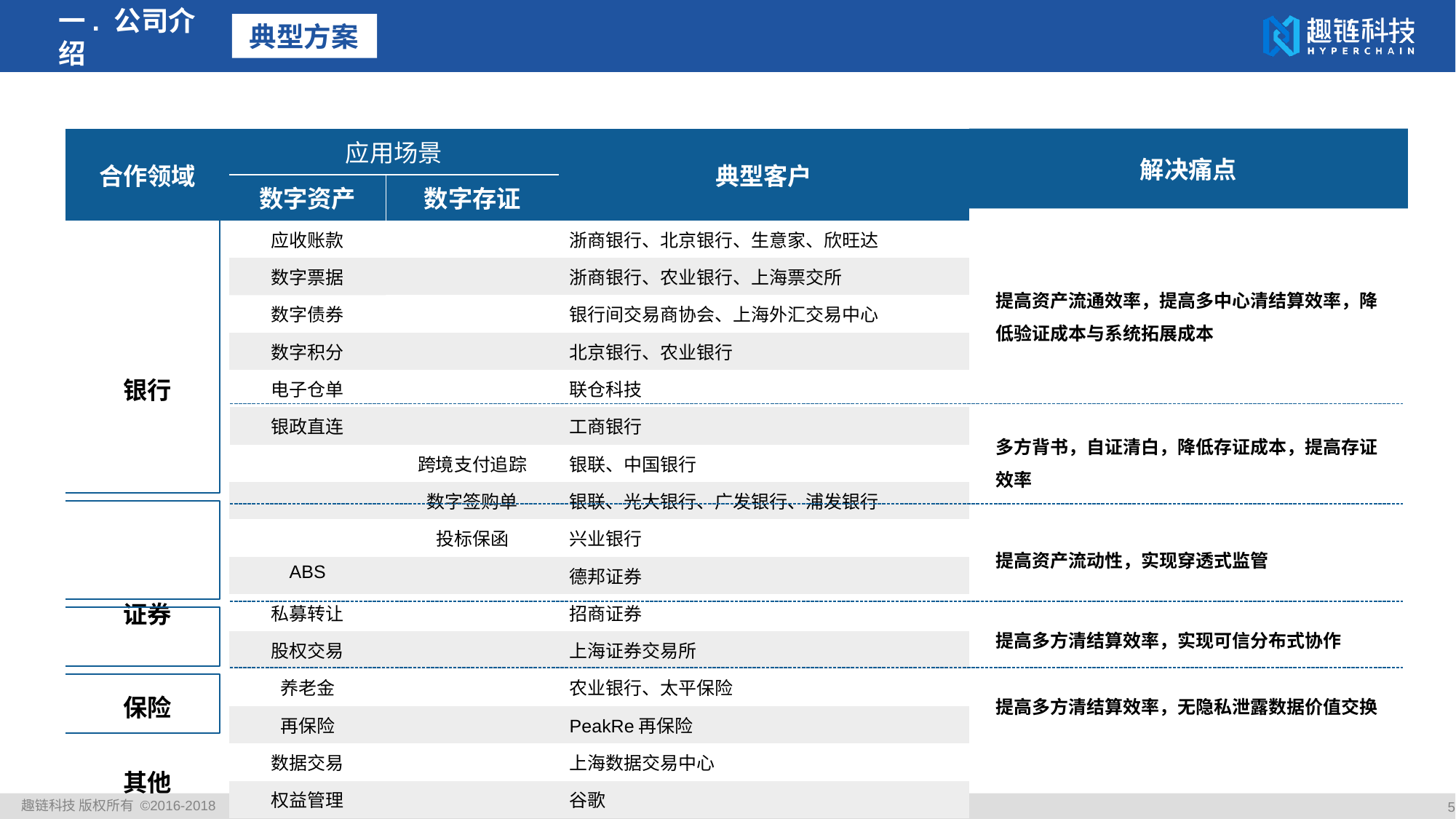

一. 公司介绍
典型方案
| 合作领域 | 应用场景 |  | 典型客户 |
| --- | --- | --- | --- |
|  | 数字资产 | 数字存证 |  |
| 银行 | 应收账款 |  | 浙商银行、北京银行、生意家、欣旺达 |
|  | 数字票据 |  | 浙商银行、农业银行、上海票交所 |
|  | 数字债券 |  | 银行间交易商协会、上海外汇交易中心 |
|  | 数字积分 |  | 北京银行、农业银行 |
|  | 电子仓单 |  | 联仓科技 |
|  | 银政直连 |  | 工商银行 |
|  |  | 跨境支付追踪 | 银联、中国银行 |
|  |  | 数字签购单 | 银联、光大银行、广发银行、浦发银行 |
|  |  | 投标保函 | 兴业银行 |
| 证券 | ABS |  | 德邦证券 |
|  | 私募转让 |  | 招商证券 |
|  | 股权交易 |  | 上海证券交易所 |
| 保险 | 养老金 |  | 农业银行、太平保险 |
|  | 再保险 |  | PeakRe再保险 |
| 其他 | 数据交易 |  | 上海数据交易中心 |
|  | 权益管理 |  | 谷歌 |
解决痛点

提高资产流通效率，提高多中心清结算效率，降低验证成本与系统拓展成本
多方背书，自证清白，降低存证成本，提高存证效率

提高资产流动性，实现穿透式监管

提高多方清结算效率，实现可信分布式协作

提高多方清结算效率，无隐私泄露数据价值交换